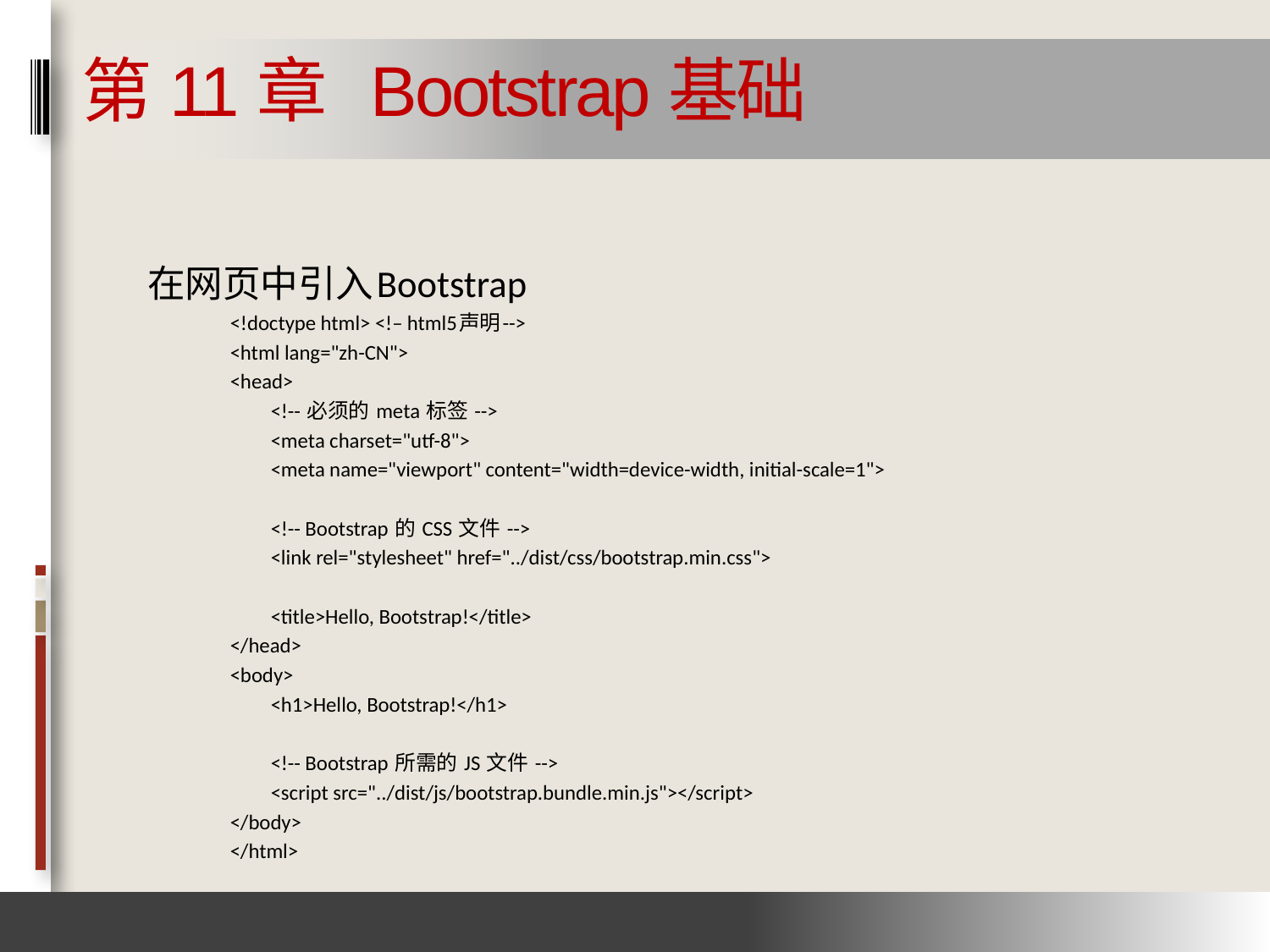

# 第11章  Bootstrap基础
在网页中引入Bootstrap
<!doctype html> <!– html5声明-->
<html lang="zh-CN">
<head>
  <!-- 必须的 meta 标签 -->
  <meta charset="utf-8">
  <meta name="viewport" content="width=device-width, initial-scale=1">

  <!-- Bootstrap 的 CSS 文件 -->
  <link rel="stylesheet" href="../dist/css/bootstrap.min.css">

  <title>Hello, Bootstrap!</title>
</head>
<body>
  <h1>Hello, Bootstrap!</h1>

  <!-- Bootstrap 所需的 JS 文件 -->
  <script src="../dist/js/bootstrap.bundle.min.js"></script>
</body>
</html>